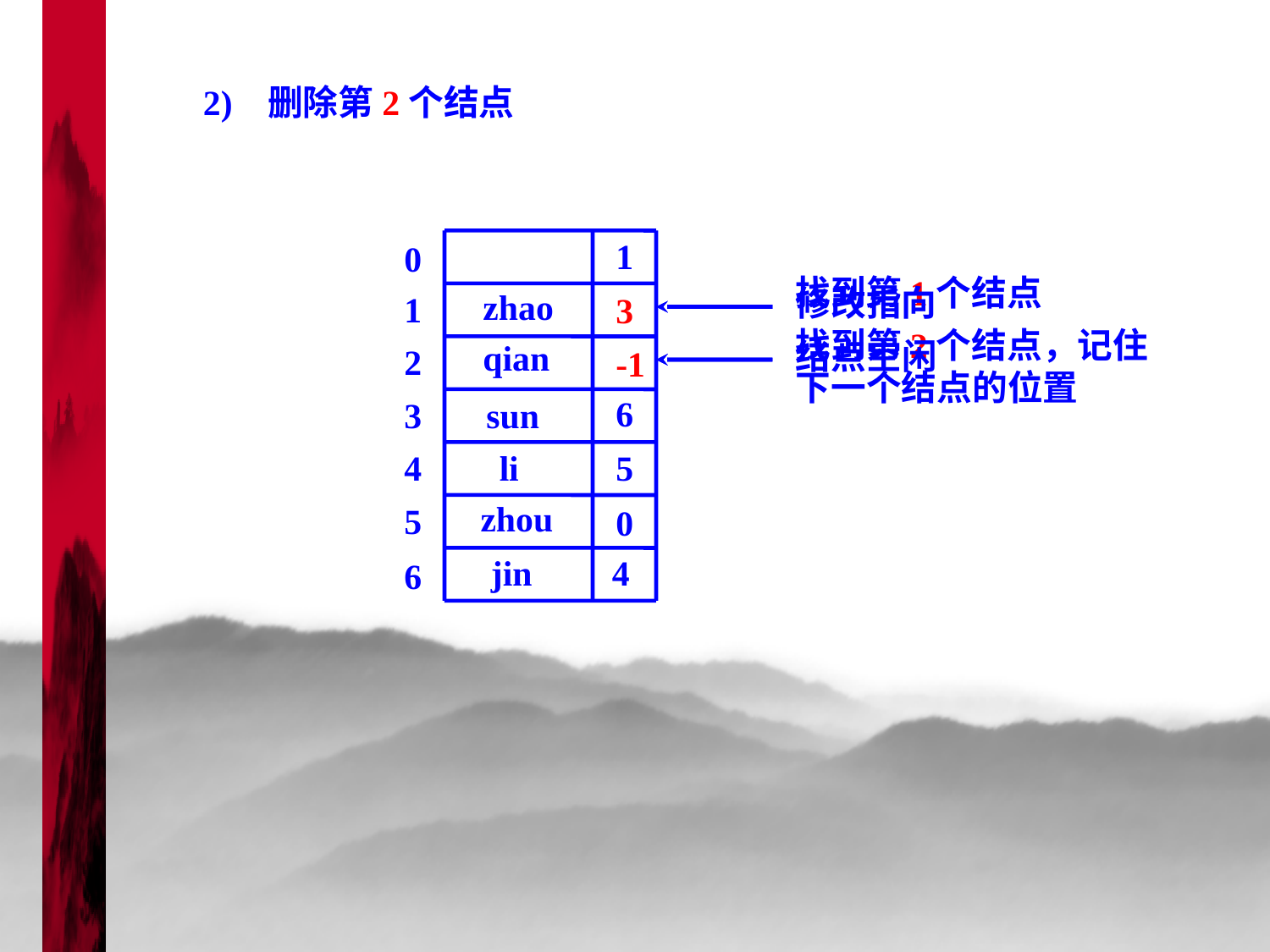

2)   删除第2个结点
1
0

zhao
1
2

qian
2
3

3
sun
4

4
li
5

zhou
5

0
6

6

jin         4
找到第1个结点

找到第2个结点，记住下一个结点的位置

3

修改指向

3

结点空闲

-1